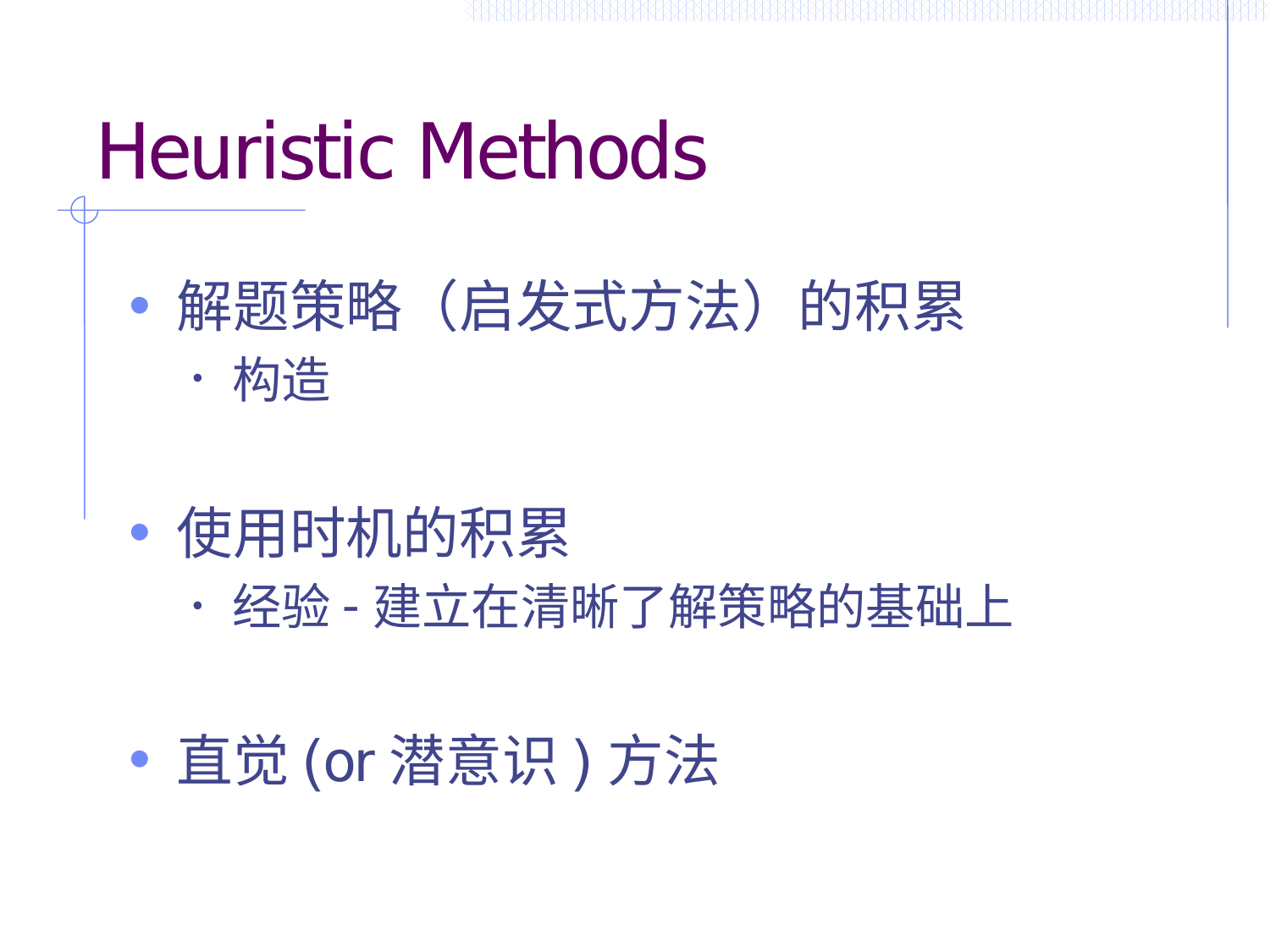

# Heuristic Methods
解题策略（启发式方法）的积累
构造

使用时机的积累
经验-建立在清晰了解策略的基础上

直觉(or潜意识)方法